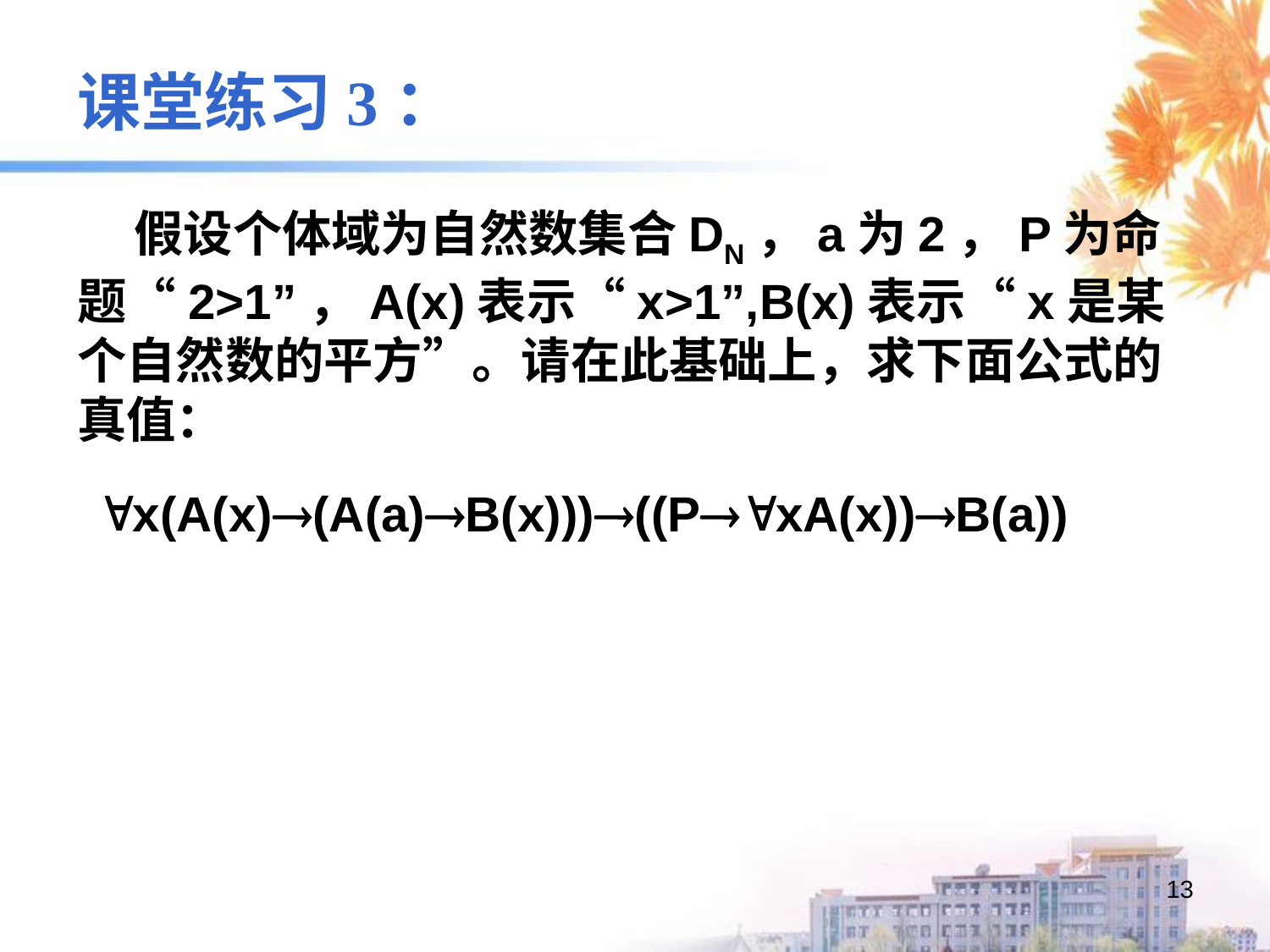

课堂练习3：
    假设个体域为自然数集合DN，a为2，P为命题“2>1”，A(x)表示“x>1”,B(x)表示“x是某个自然数的平方”。请在此基础上，求下面公式的真值：
∀x(A(x)→(A(a)→B(x)))→((P→∀xA(x))→B(a))
13